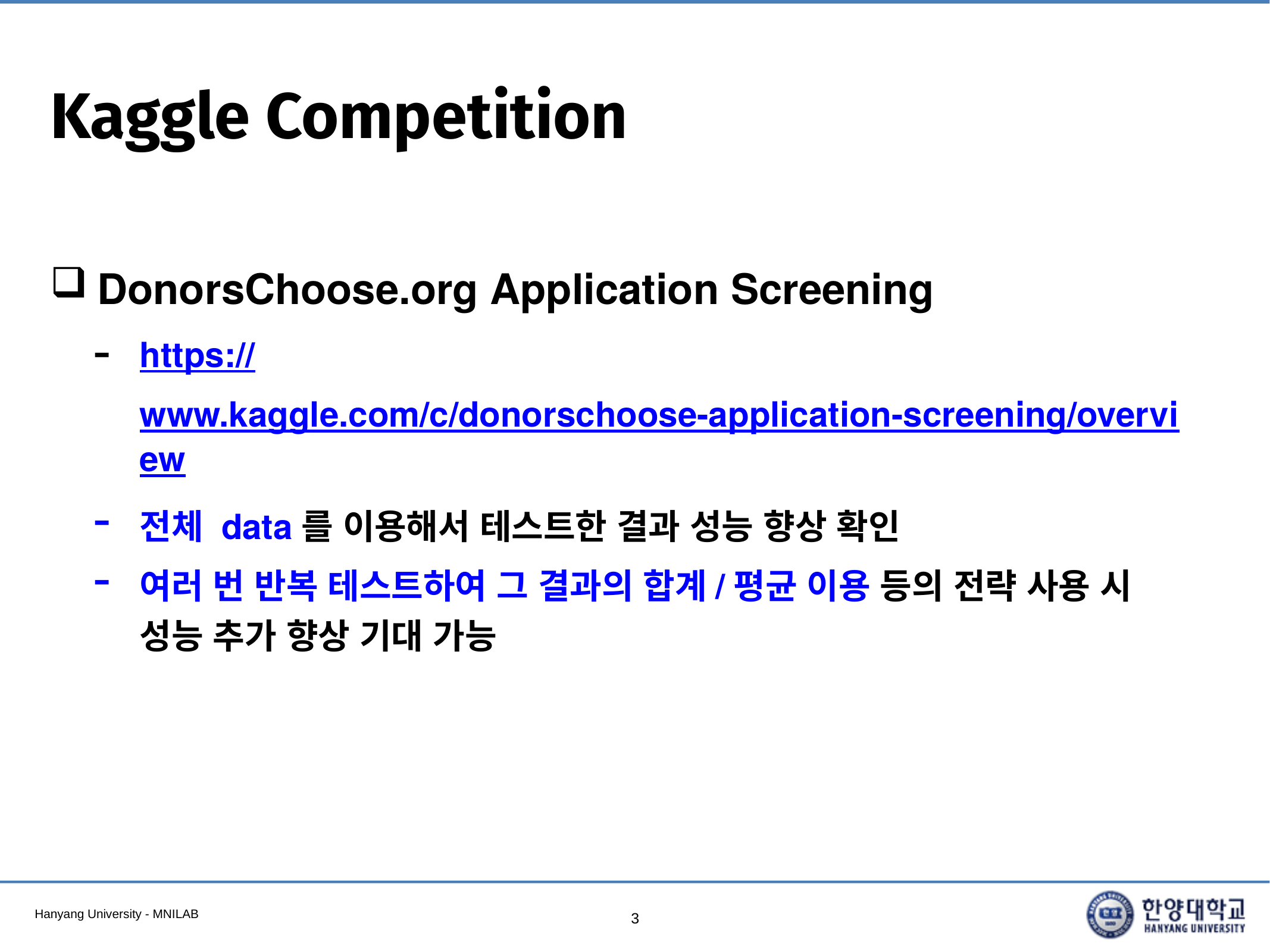

# Kaggle Competition
DonorsChoose.org Application Screening
https://www.kaggle.com/c/donorschoose-application-screening/overview
전체 data를 이용해서 테스트한 결과 성능 향상 확인
여러 번 반복 테스트하여 그 결과의 합계/평균 이용 등의 전략 사용 시 성능 추가 향상 기대 가능
3